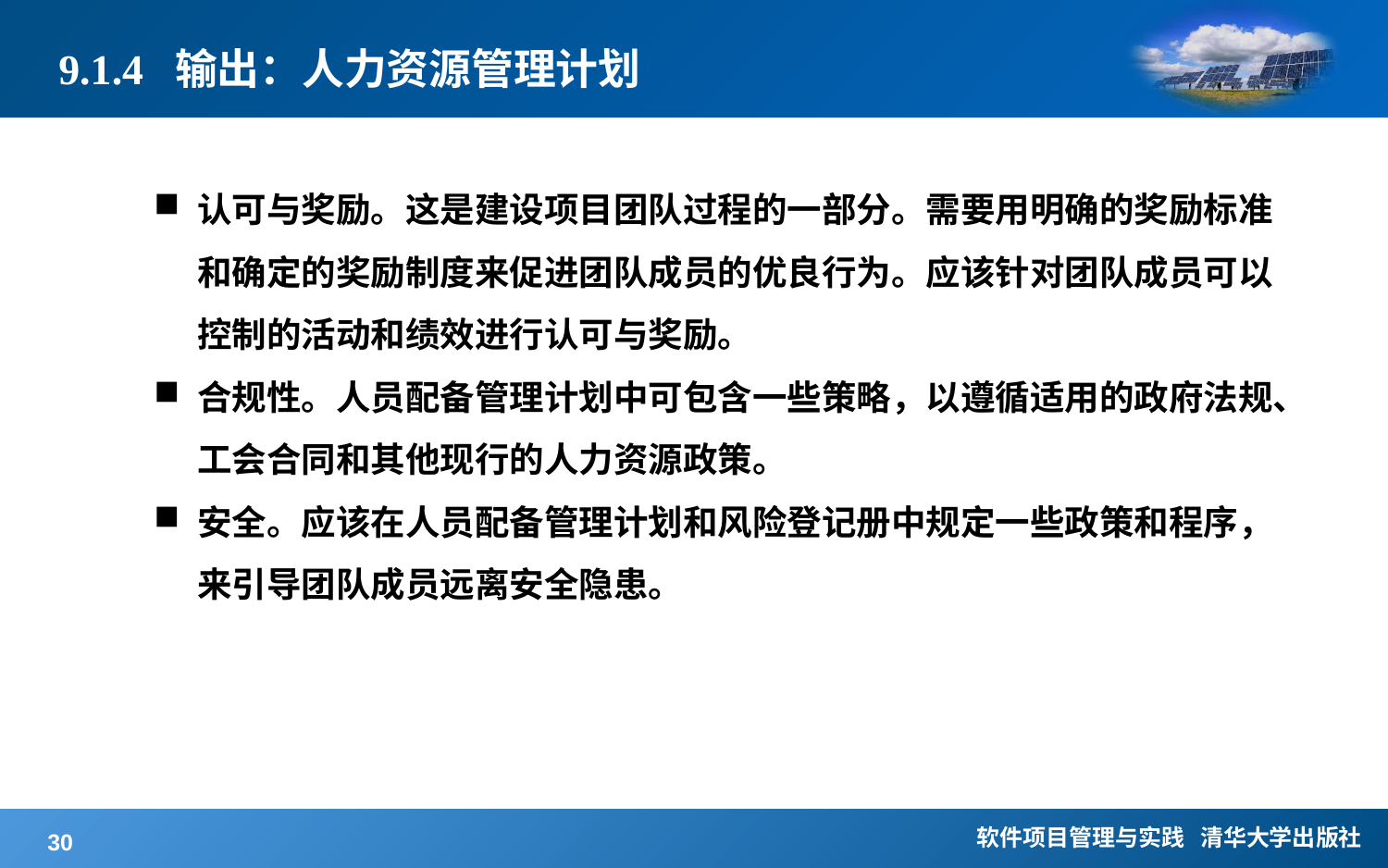

# 9.1.4  输出：人力资源管理计划
认可与奖励。这是建设项目团队过程的一部分。需要用明确的奖励标准和确定的奖励制度来促进团队成员的优良行为。应该针对团队成员可以控制的活动和绩效进行认可与奖励。
合规性。人员配备管理计划中可包含一些策略，以遵循适用的政府法规、工会合同和其他现行的人力资源政策。
安全。应该在人员配备管理计划和风险登记册中规定一些政策和程序，来引导团队成员远离安全隐患。